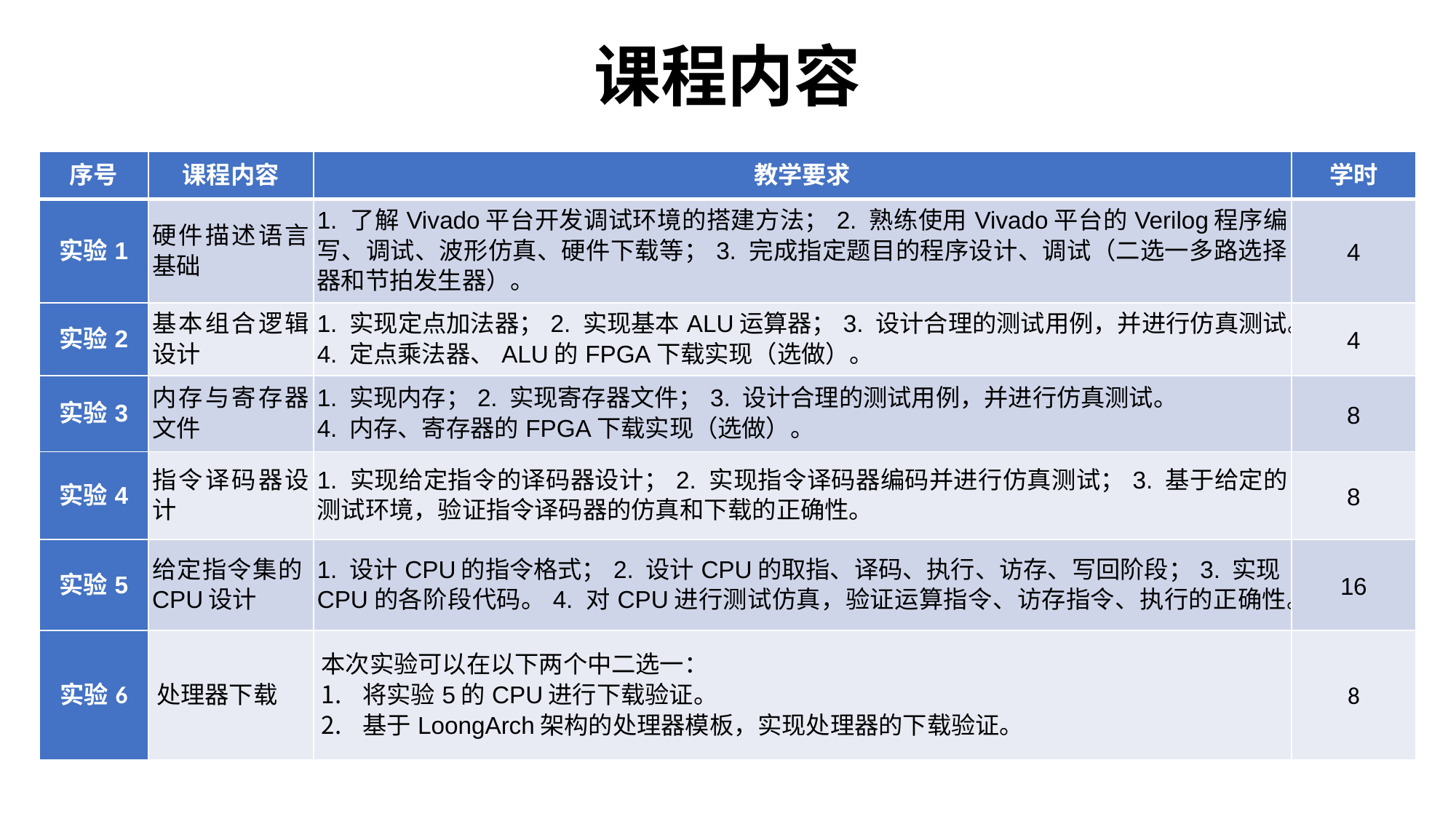

# 课程内容
| 序号 | 课程内容 | 教学要求 | 学时 |
| --- | --- | --- | --- |
| 实验1 | 硬件描述语言基础 | 1. 了解Vivado平台开发调试环境的搭建方法；2. 熟练使用Vivado平台的Verilog程序编写、调试、波形仿真、硬件下载等；3. 完成指定题目的程序设计、调试（二选一多路选择器和节拍发生器）。 | 4 |
| 实验2 | 基本组合逻辑设计 | 1. 实现定点加法器；2. 实现基本ALU运算器；3. 设计合理的测试用例，并进行仿真测试。 4. 定点乘法器、ALU的FPGA下载实现（选做）。 | 4 |
| 实验3 | 内存与寄存器文件 | 1. 实现内存；2. 实现寄存器文件；3. 设计合理的测试用例，并进行仿真测试。 4. 内存、寄存器的FPGA下载实现（选做）。 | 8 |
| 实验4 | 指令译码器设计 | 1. 实现给定指令的译码器设计；2. 实现指令译码器编码并进行仿真测试；3. 基于给定的测试环境，验证指令译码器的仿真和下载的正确性。 | 8 |
| 实验5 | 给定指令集的CPU设计 | 1. 设计CPU的指令格式；2. 设计CPU的取指、译码、执行、访存、写回阶段；3. 实现CPU的各阶段代码。4. 对CPU进行测试仿真，验证运算指令、访存指令、执行的正确性。 | 16 |
| 实验6 | 处理器下载 | 本次实验可以在以下两个中二选一： 将实验5的CPU进行下载验证。 基于LoongArch架构的处理器模板，实现处理器的下载验证。 | 8 |